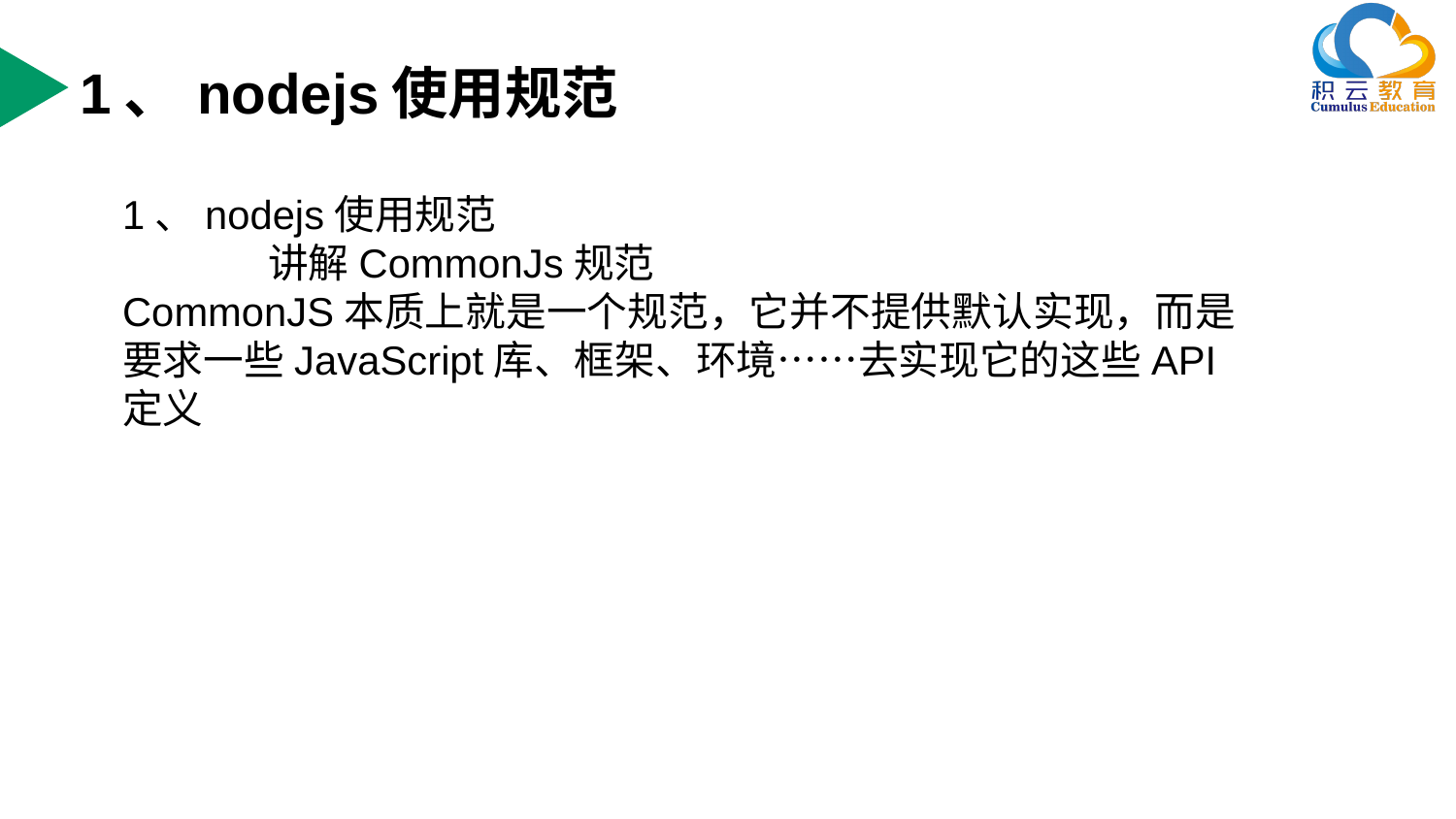

1、nodejs使用规范
1、nodejs使用规范
	讲解CommonJs规范
CommonJS本质上就是一个规范，它并不提供默认实现，而是要求一些JavaScript库、框架、环境……去实现它的这些API定义